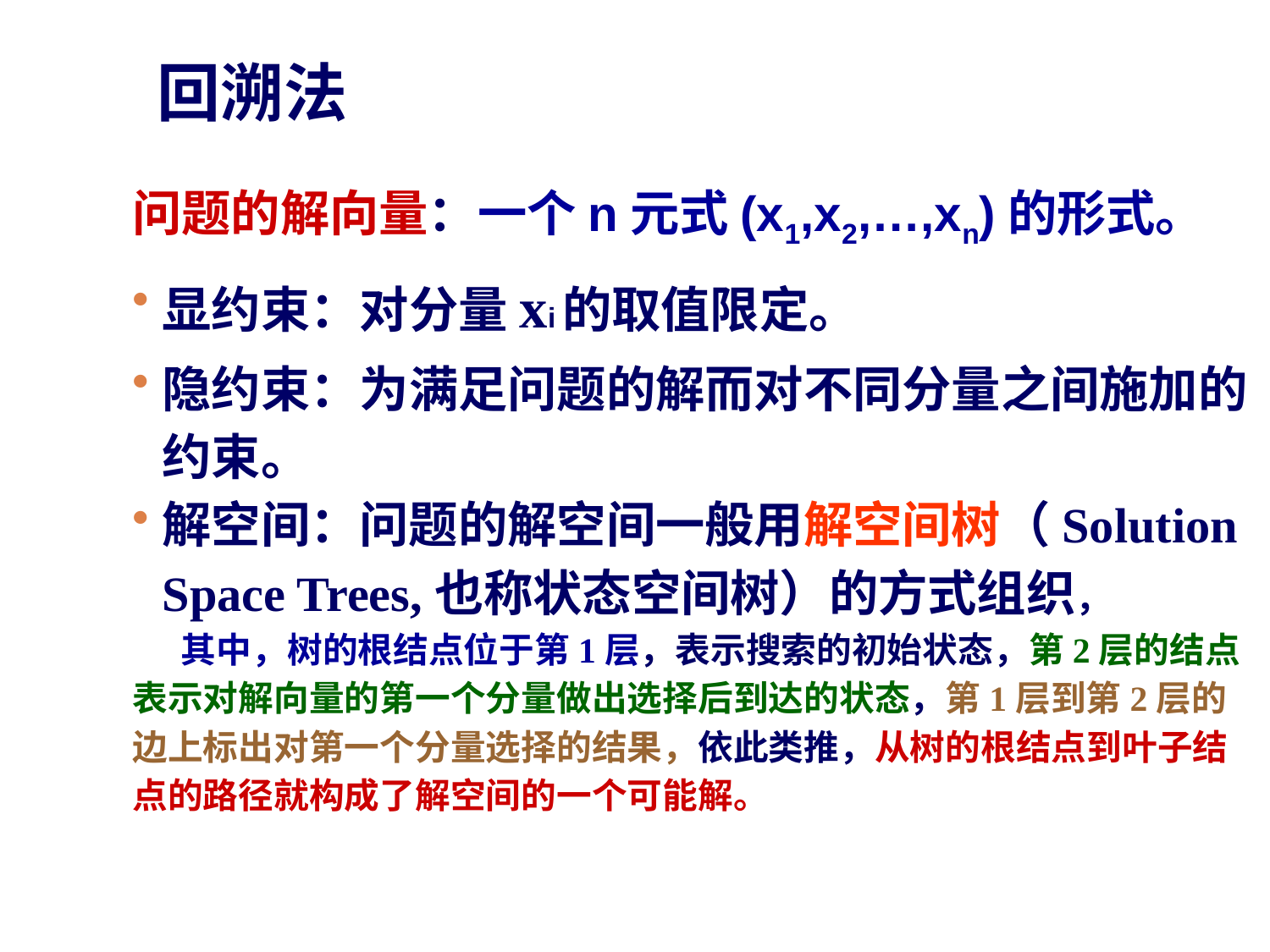

回溯法
问题的解向量：一个n元式(x1,x2,…,xn)的形式。
显约束：对分量xi的取值限定。
隐约束：为满足问题的解而对不同分量之间施加的约束。
解空间：问题的解空间一般用解空间树（Solution Space Trees,也称状态空间树）的方式组织，
     其中，树的根结点位于第1层，表示搜索的初始状态，第2层的结点表示对解向量的第一个分量做出选择后到达的状态，第1层到第2层的边上标出对第一个分量选择的结果，依此类推，从树的根结点到叶子结点的路径就构成了解空间的一个可能解。